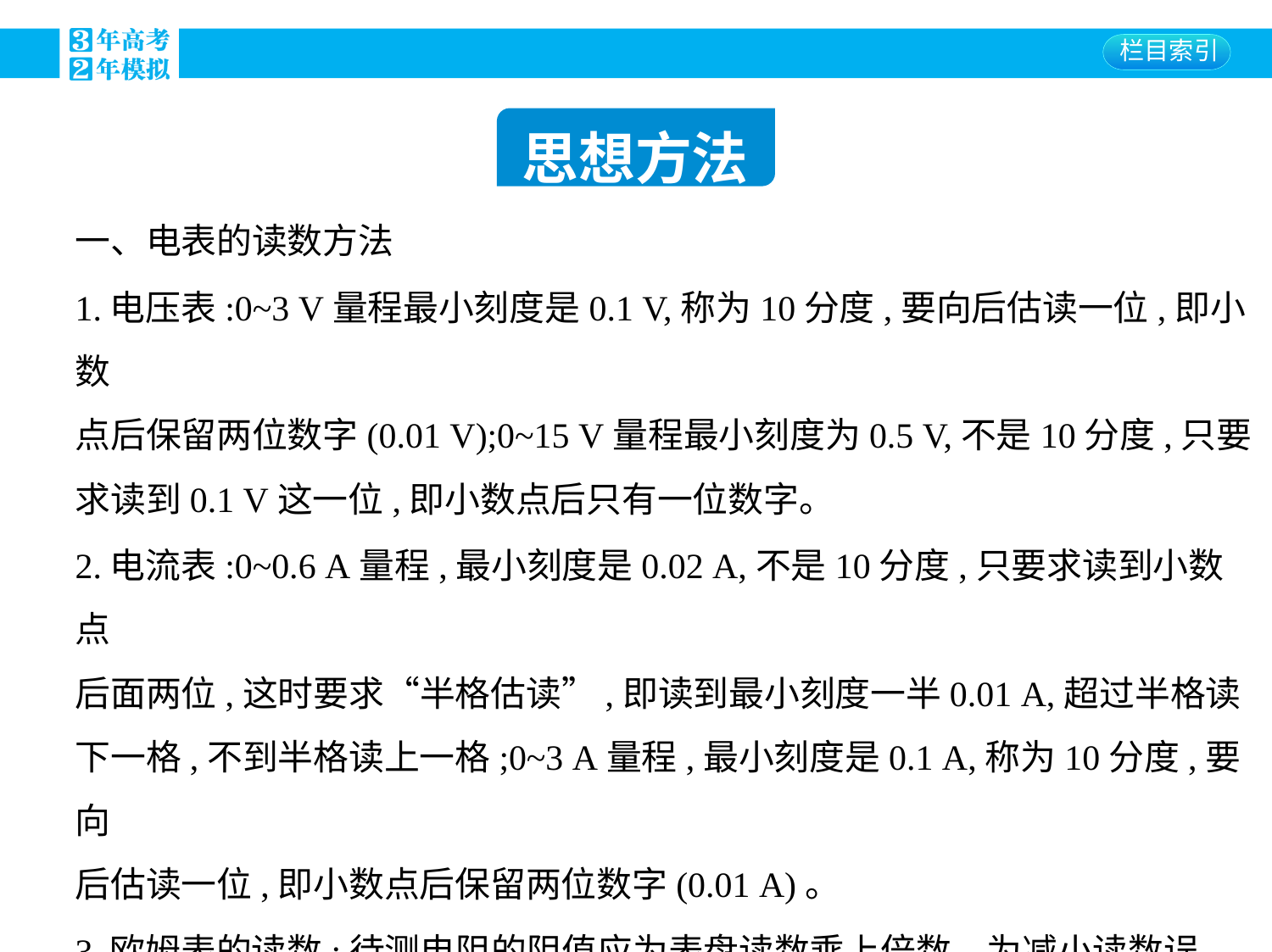

思想方法
一、电表的读数方法
1.电压表:0~3 V量程最小刻度是0.1 V,称为10分度,要向后估读一位,即小数
点后保留两位数字(0.01 V);0~15 V量程最小刻度为0.5 V,不是10分度,只要
求读到0.1 V这一位,即小数点后只有一位数字。
2.电流表:0~0.6 A量程,最小刻度是0.02 A,不是10分度,只要求读到小数点
后面两位,这时要求“半格估读”,即读到最小刻度一半0.01 A,超过半格读
下一格,不到半格读上一格;0~3 A量程,最小刻度是0.1 A,称为10分度,要向
后估读一位,即小数点后保留两位数字(0.01 A)。
3.欧姆表的读数:待测电阻的阻值应为表盘读数乘上倍数。为减小读数误
差,指针应指表盘较中间的部分,否则需换挡,换挡后,需要重新进行欧姆调
零。